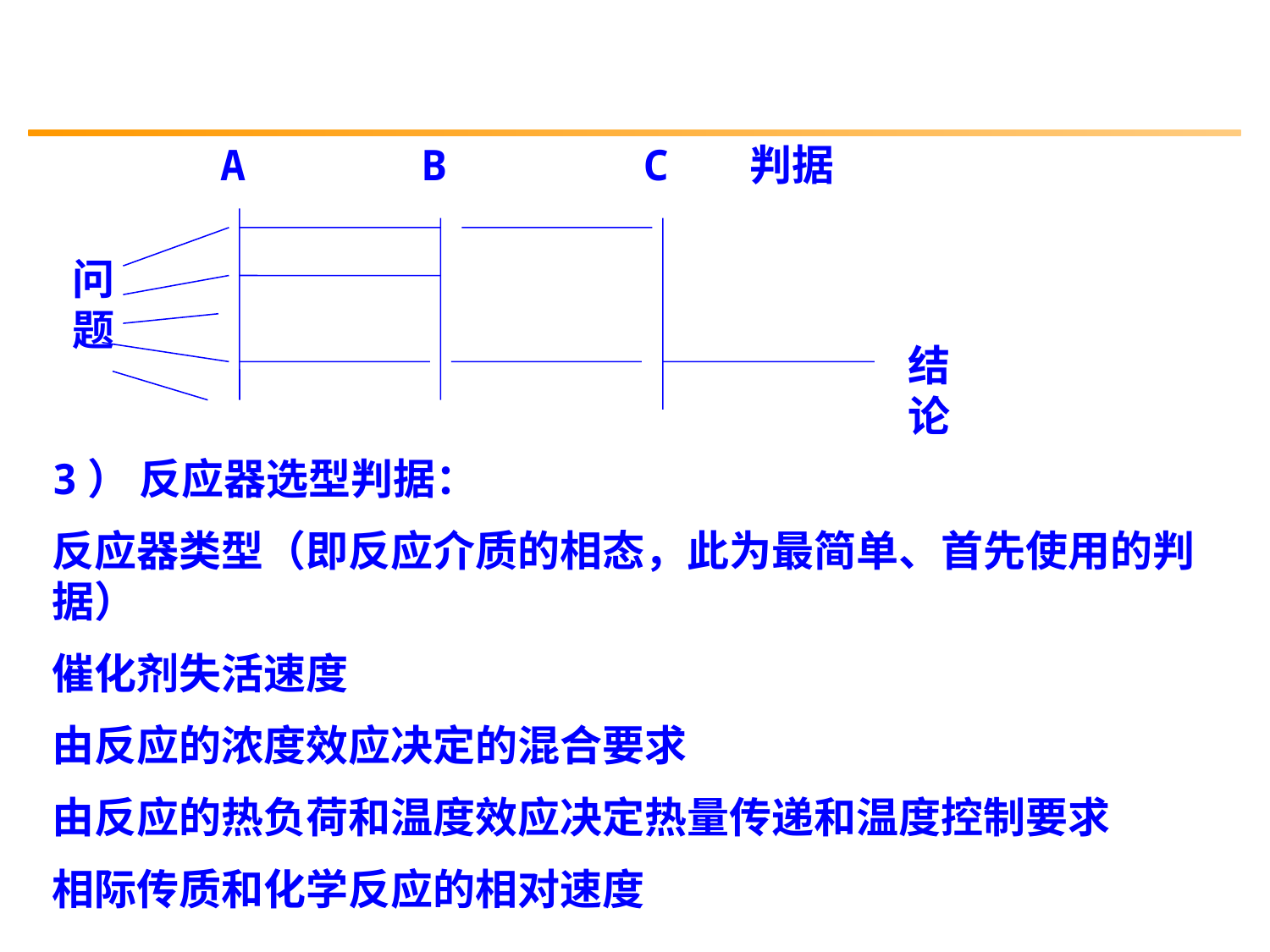

A
B
C
判据

问题

结论

3） 反应器选型判据：
反应器类型（即反应介质的相态，此为最简单、首先使用的判据）
催化剂失活速度
由反应的浓度效应决定的混合要求
由反应的热负荷和温度效应决定热量传递和温度控制要求
相际传质和化学反应的相对速度